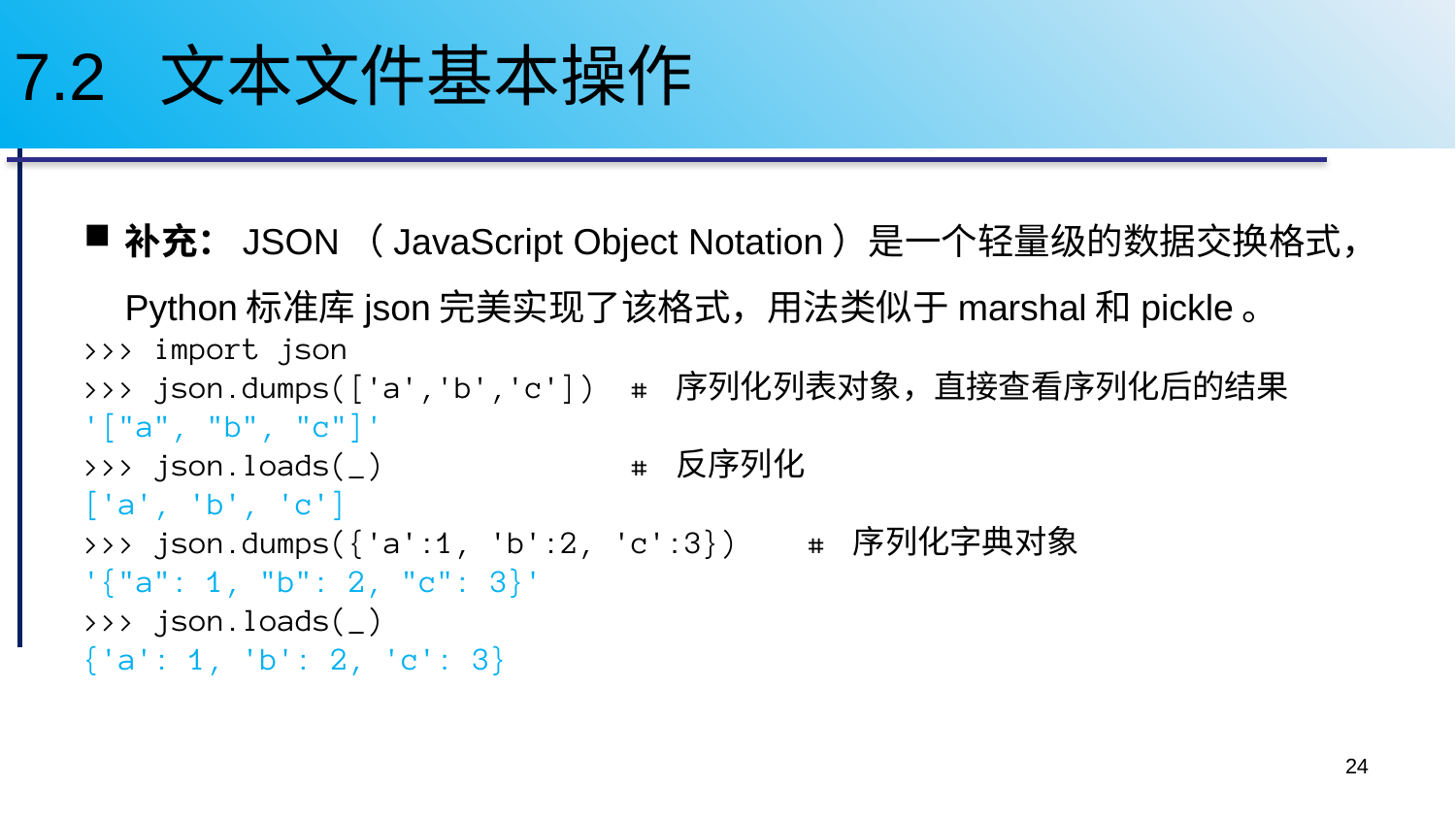

# 7.2  文本文件基本操作
补充：JSON（JavaScript Object Notation）是一个轻量级的数据交换格式，Python标准库json完美实现了该格式，用法类似于marshal和pickle。
>>> import json
>>> json.dumps(['a','b','c'])  # 序列化列表对象，直接查看序列化后的结果
'["a", "b", "c"]'
>>> json.loads(_)              # 反序列化
['a', 'b', 'c']
>>> json.dumps({'a':1, 'b':2, 'c':3})    # 序列化字典对象
'{"a": 1, "b": 2, "c": 3}'
>>> json.loads(_)
{'a': 1, 'b': 2, 'c': 3}
24